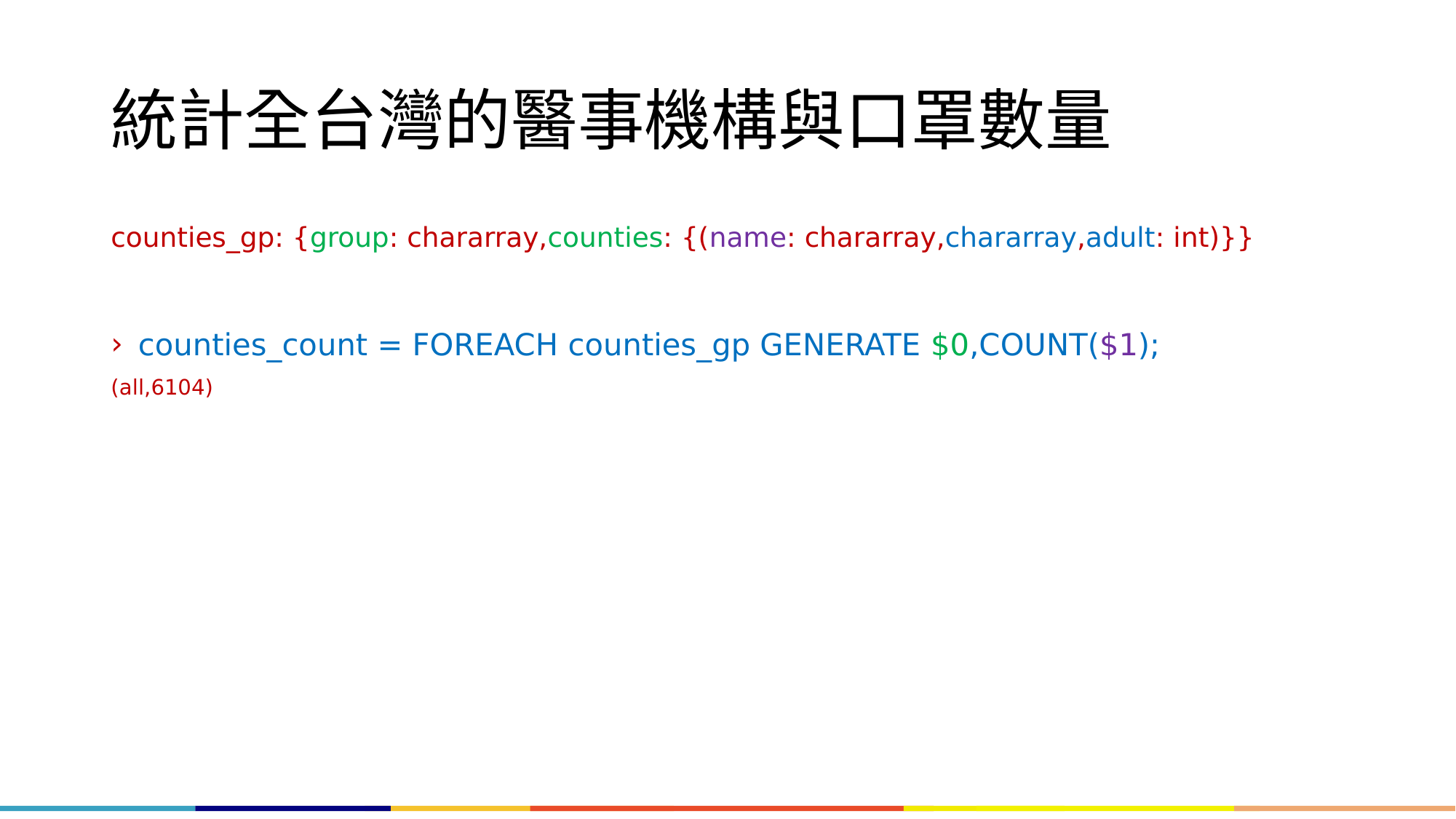

# 統計全台灣的醫事機構與口罩數量
counties_gp: {group: chararray,counties: {(name: chararray,chararray,adult: int)}}

counties_count = FOREACH counties_gp GENERATE $0,COUNT($1);
(all,6104)